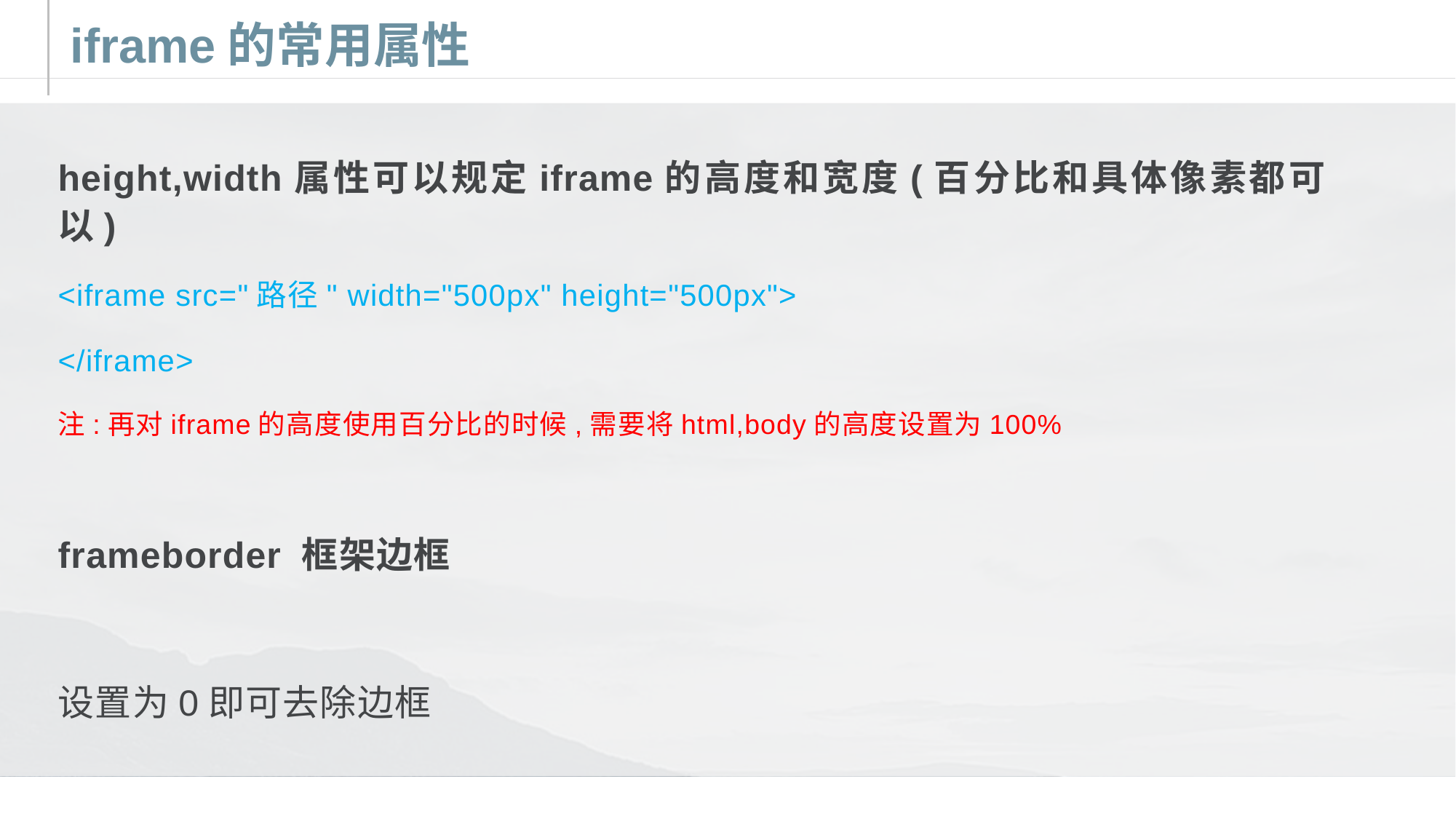

# iframe的常用属性

height,width属性可以规定iframe的高度和宽度(百分比和具体像素都可以)
<iframe src="路径" width="500px" height="500px">
</iframe>
注:再对iframe的高度使用百分比的时候,需要将html,body的高度设置为100%

frameborder 框架边框

设置为0即可去除边框